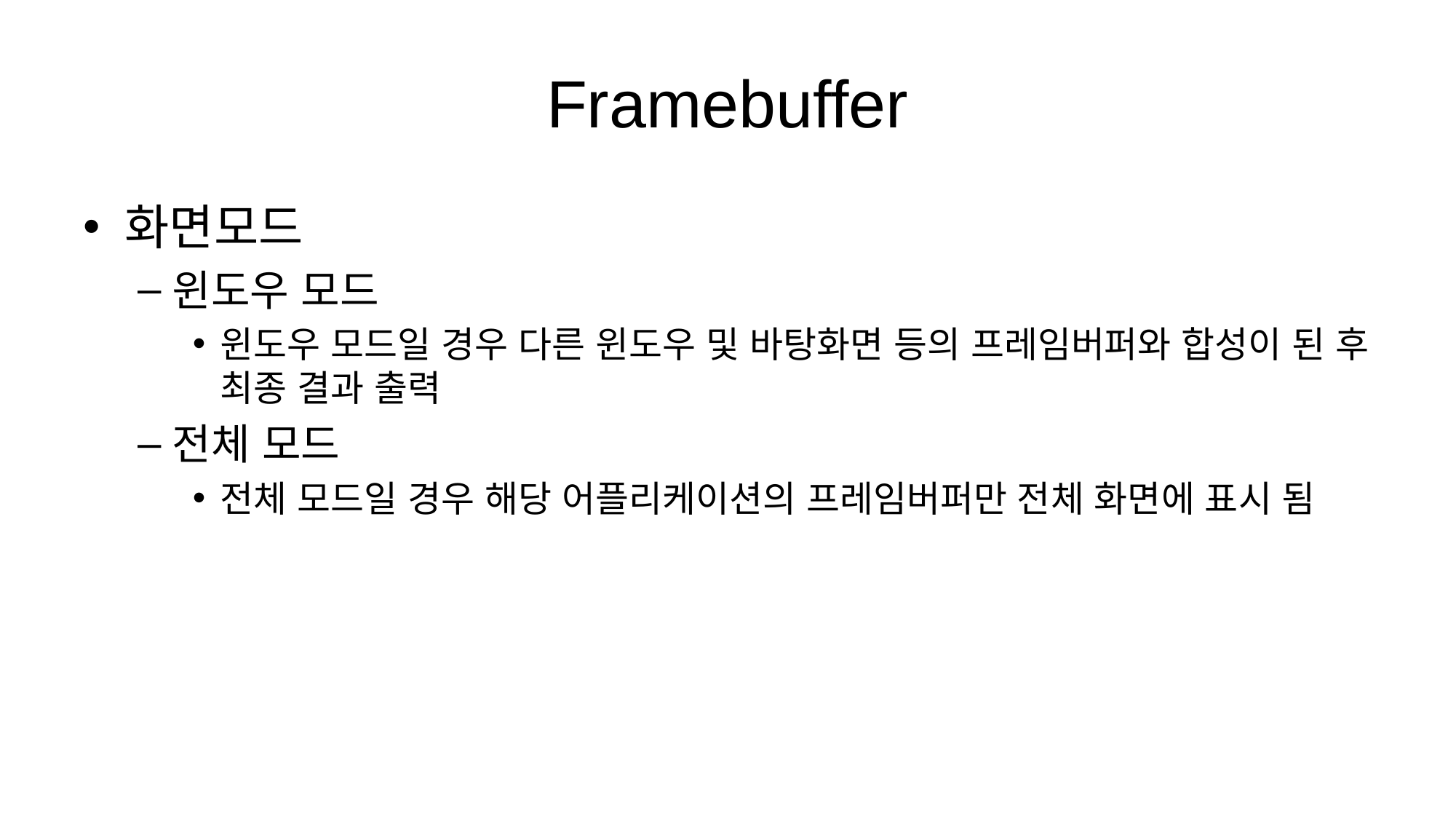

# Framebuffer
화면모드
윈도우 모드
윈도우 모드일 경우 다른 윈도우 및 바탕화면 등의 프레임버퍼와 합성이 된 후 최종 결과 출력
전체 모드
전체 모드일 경우 해당 어플리케이션의 프레임버퍼만 전체 화면에 표시 됨